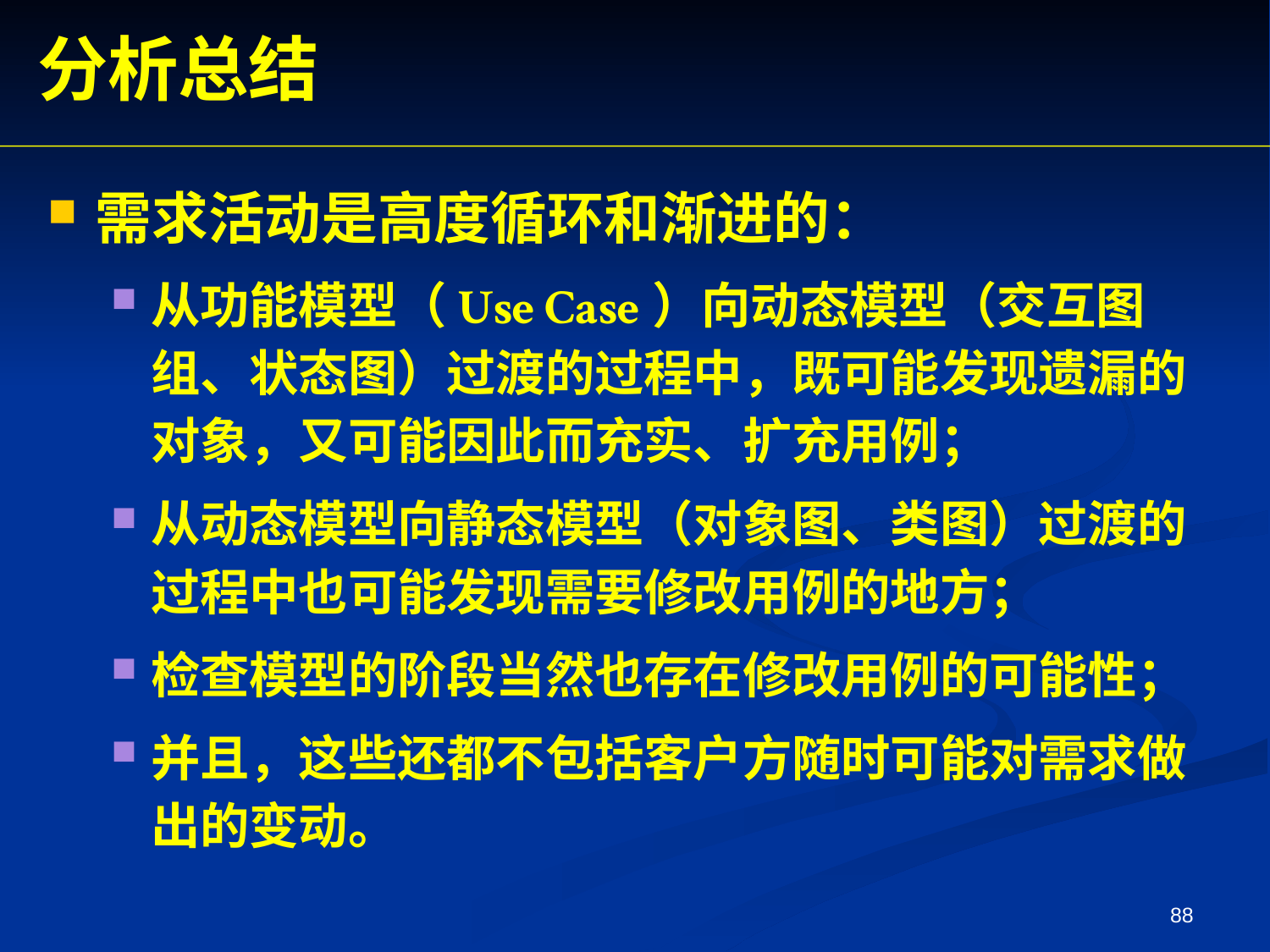

分析总结

需求活动是高度循环和渐进的：
从功能模型（Use Case）向动态模型（交互图组、状态图）过渡的过程中，既可能发现遗漏的对象，又可能因此而充实、扩充用例；
从动态模型向静态模型（对象图、类图）过渡的过程中也可能发现需要修改用例的地方；
检查模型的阶段当然也存在修改用例的可能性；
并且，这些还都不包括客户方随时可能对需求做出的变动。
88